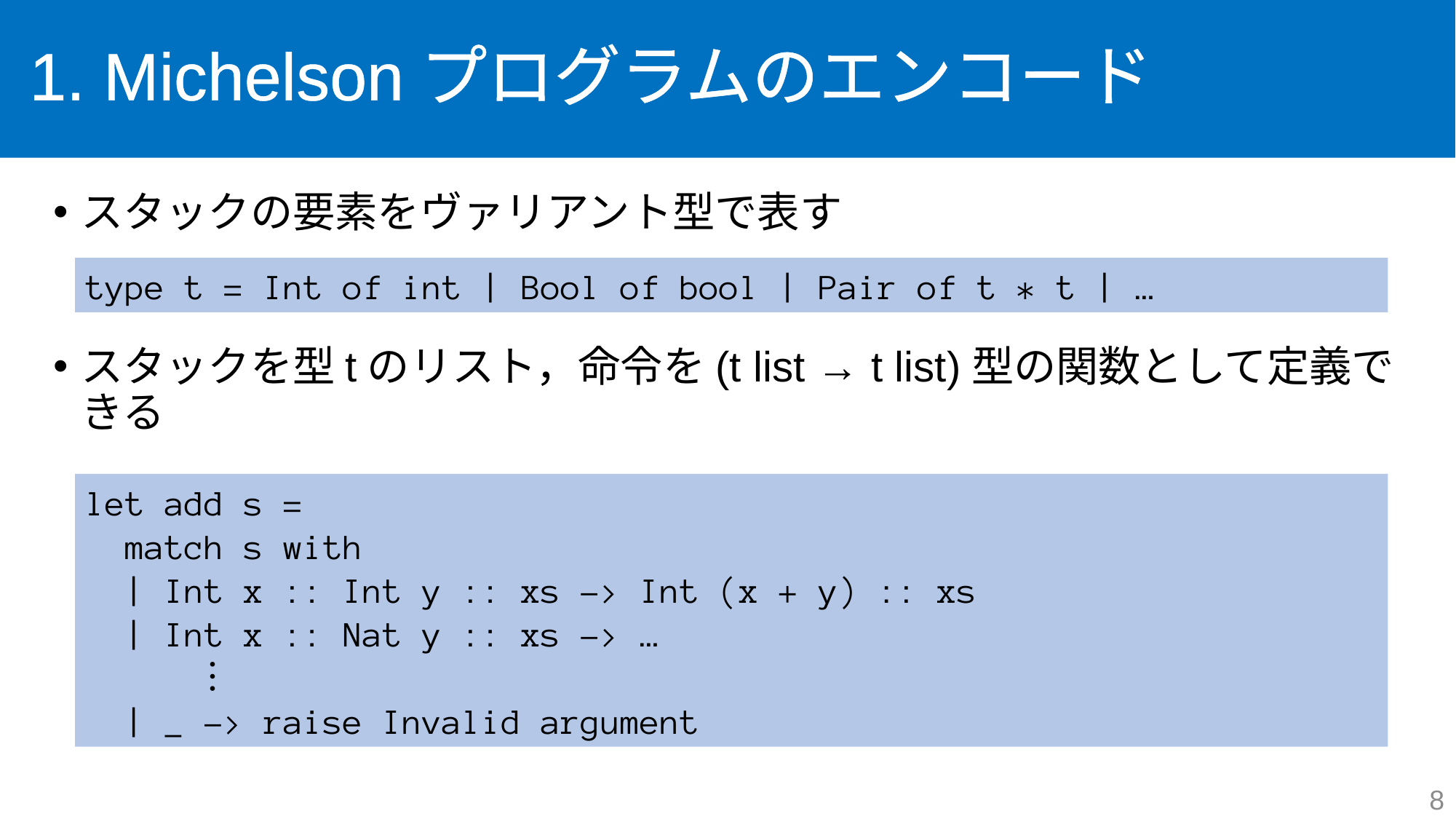

# 1. Michelsonプログラムのエンコード
スタックの要素をヴァリアント型で表す

スタックを型tのリスト，命令を(t list → t list)型の関数として定義できる
type t = Int of int | Bool of bool | Pair of t * t | …
let add s =
  match s with
  | Int x :: Int y :: xs -> Int (x + y) :: xs
  | Int x :: Nat y :: xs -> …
	︙
  | _ -> raise Invalid argument
8